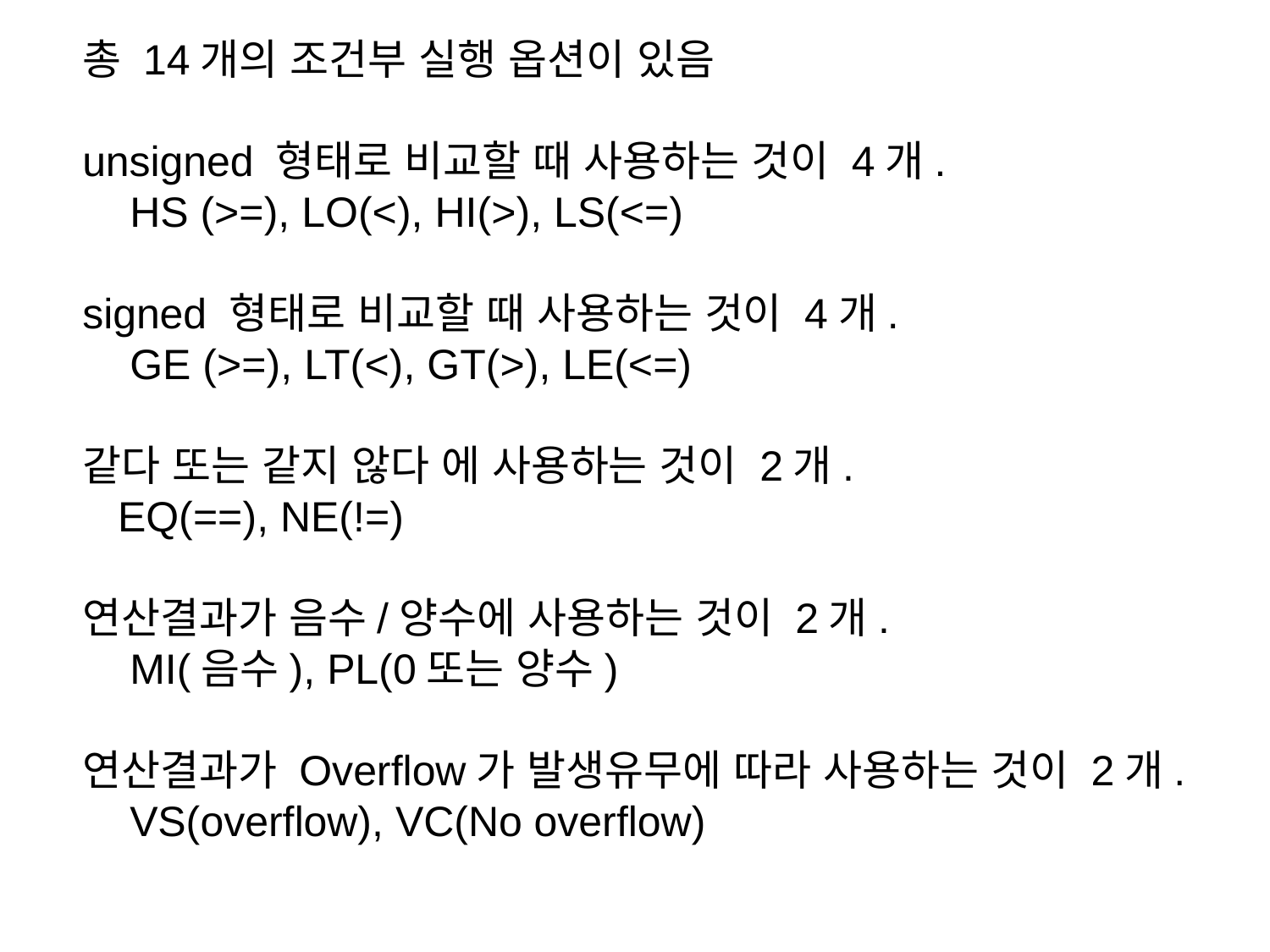

총 14개의 조건부 실행 옵션이 있음

unsigned 형태로 비교할 때 사용하는 것이 4개.
    HS (>=), LO(<), HI(>), LS(<=)

signed 형태로 비교할 때 사용하는 것이 4개.
    GE (>=), LT(<), GT(>), LE(<=)

같다 또는 같지 않다 에 사용하는 것이 2개.
   EQ(==), NE(!=)

연산결과가 음수/양수에 사용하는 것이 2개.
    MI(음수), PL(0또는 양수)

연산결과가 Overflow가 발생유무에 따라 사용하는 것이 2개.
    VS(overflow), VC(No overflow)